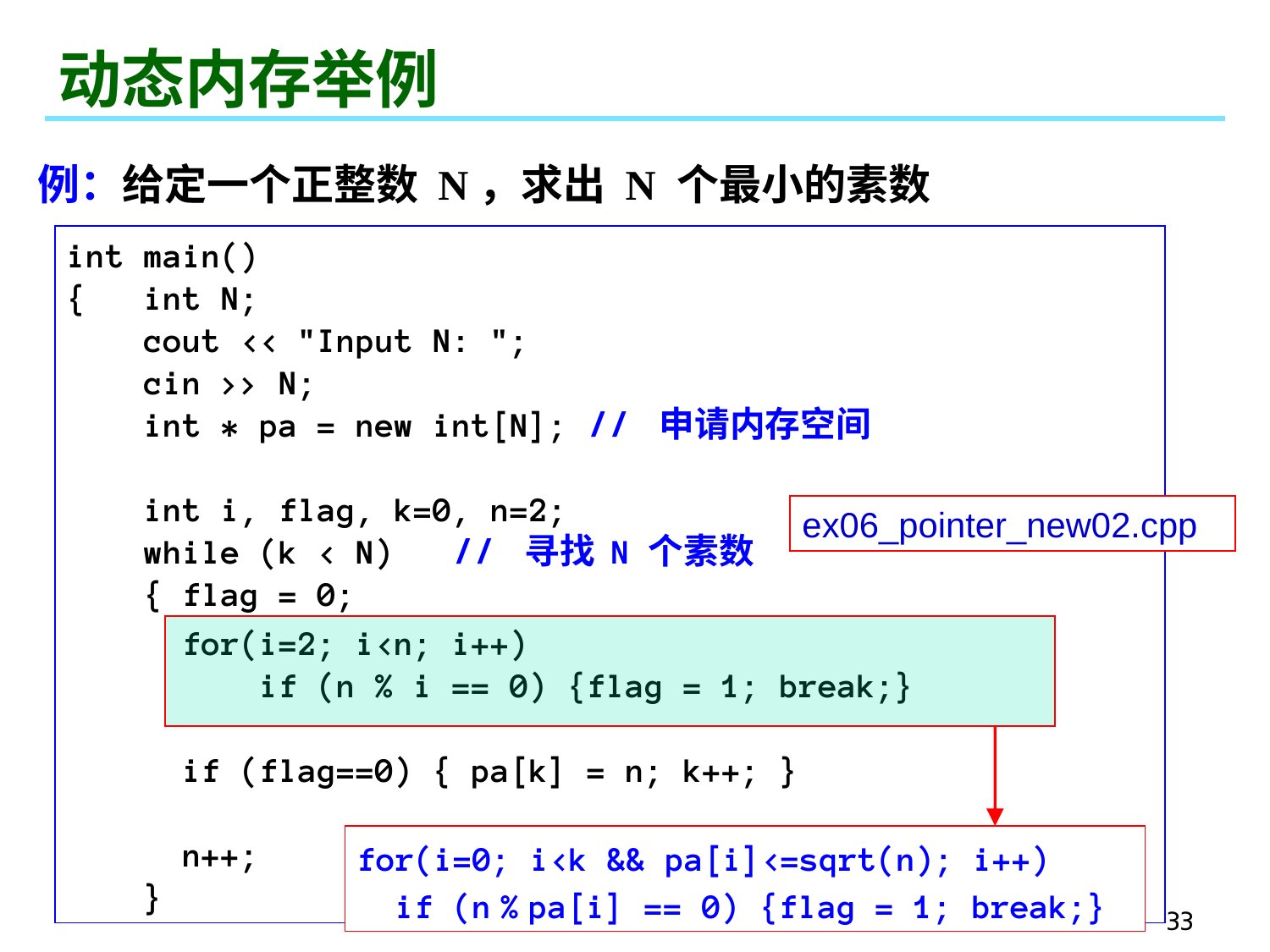

# 动态内存举例
例：给定一个正整数 N，求出 N 个最小的素数
int main()
{   int N;
    cout << "Input N: ";
    cin >> N;
    int * pa = new int[N]; // 申请内存空间

    int i, flag, k=0, n=2;
    while (k < N)   // 寻找 N 个素数
    { flag = 0;
      for(i=2; i<n; i++)
          if (n % i == 0) {flag = 1; break;}

      if (flag==0) { pa[k] = n; k++; }

      n++;
    }
ex06_pointer_new02.cpp

for(i=0; i<k && pa[i]<=sqrt(n); i++)
  if (n % pa[i] == 0) {flag = 1; break;}
33